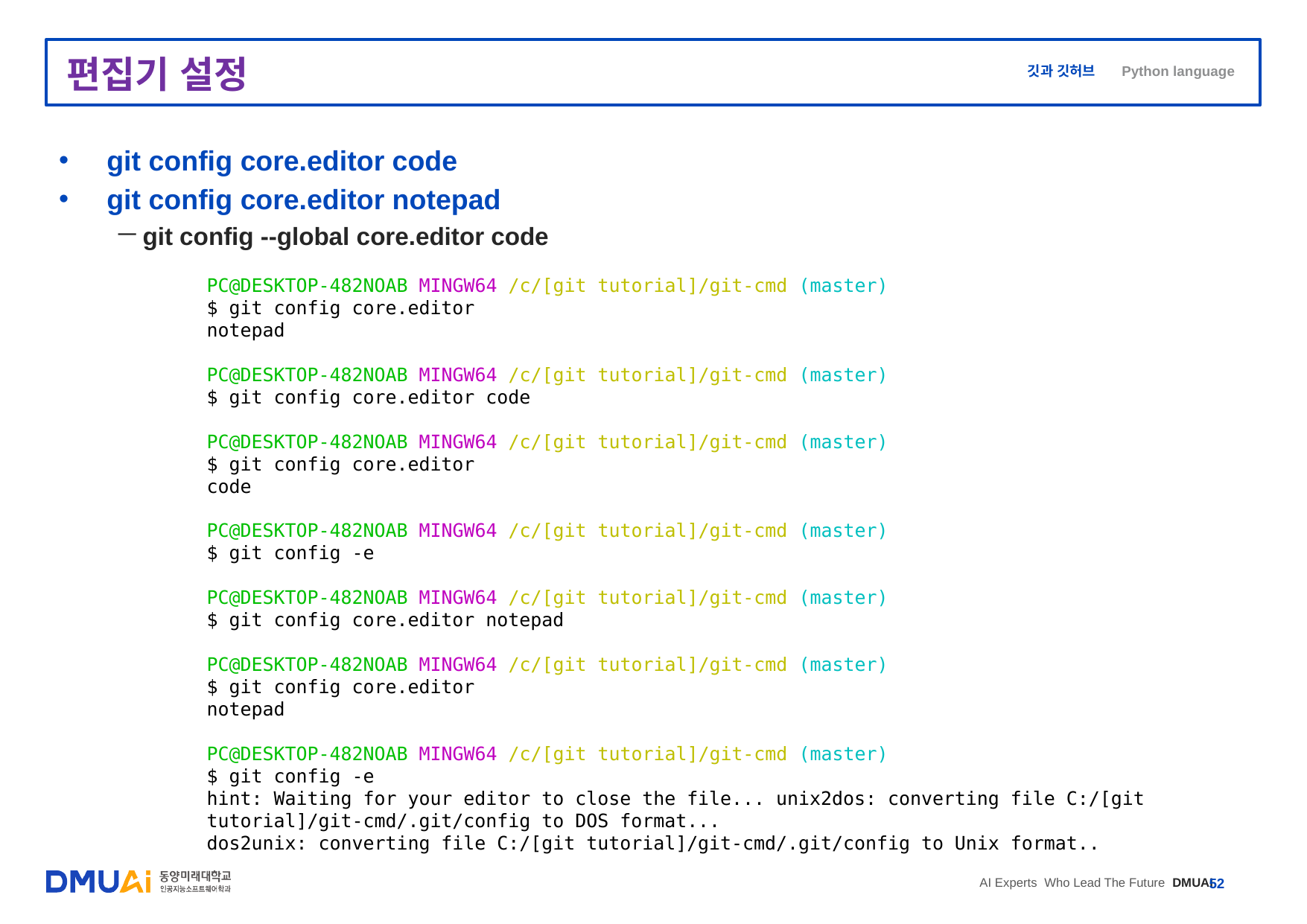

# 편집기 설정
git config core.editor code
git config core.editor notepad
git config --global core.editor code
PC@DESKTOP-482NOAB MINGW64 /c/[git tutorial]/git-cmd (master)
$ git config core.editor
notepad

PC@DESKTOP-482NOAB MINGW64 /c/[git tutorial]/git-cmd (master)
$ git config core.editor code

PC@DESKTOP-482NOAB MINGW64 /c/[git tutorial]/git-cmd (master)
$ git config core.editor
code

PC@DESKTOP-482NOAB MINGW64 /c/[git tutorial]/git-cmd (master)
$ git config -e

PC@DESKTOP-482NOAB MINGW64 /c/[git tutorial]/git-cmd (master)
$ git config core.editor notepad

PC@DESKTOP-482NOAB MINGW64 /c/[git tutorial]/git-cmd (master)
$ git config core.editor
notepad

PC@DESKTOP-482NOAB MINGW64 /c/[git tutorial]/git-cmd (master)
$ git config -e
hint: Waiting for your editor to close the file... unix2dos: converting file C:/[git tutorial]/git-cmd/.git/config to DOS format...
dos2unix: converting file C:/[git tutorial]/git-cmd/.git/config to Unix format..